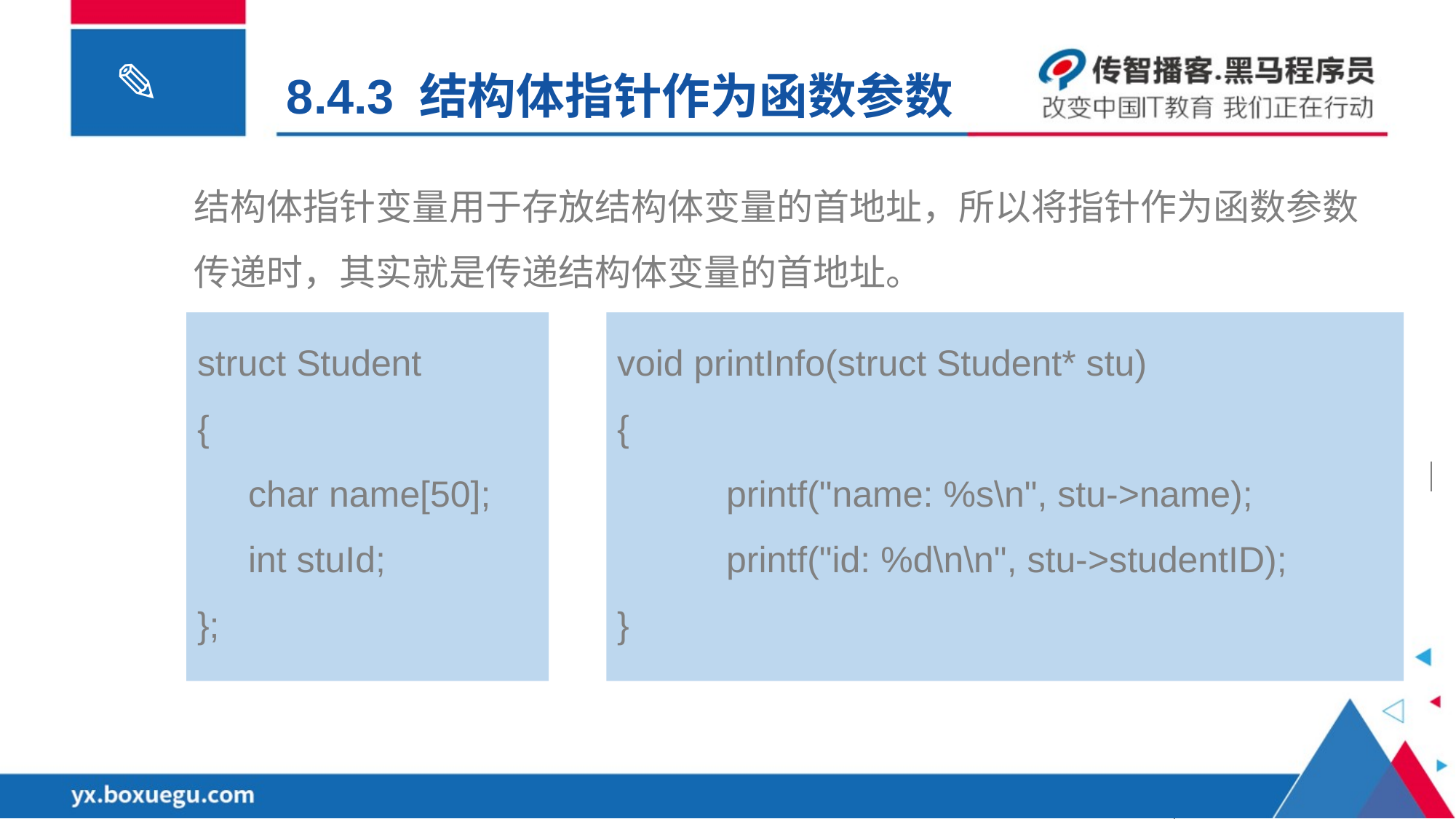

8.4.3 结构体指针作为函数参数
结构体指针变量用于存放结构体变量的首地址，所以将指针作为函数参数传递时，其实就是传递结构体变量的首地址。
struct Student
{
     char name[50];
     int stuId;
};
void printInfo(struct Student* stu)
{
	printf("name: %s\n", stu->name);
	printf("id: %d\n\n", stu->studentID);
}